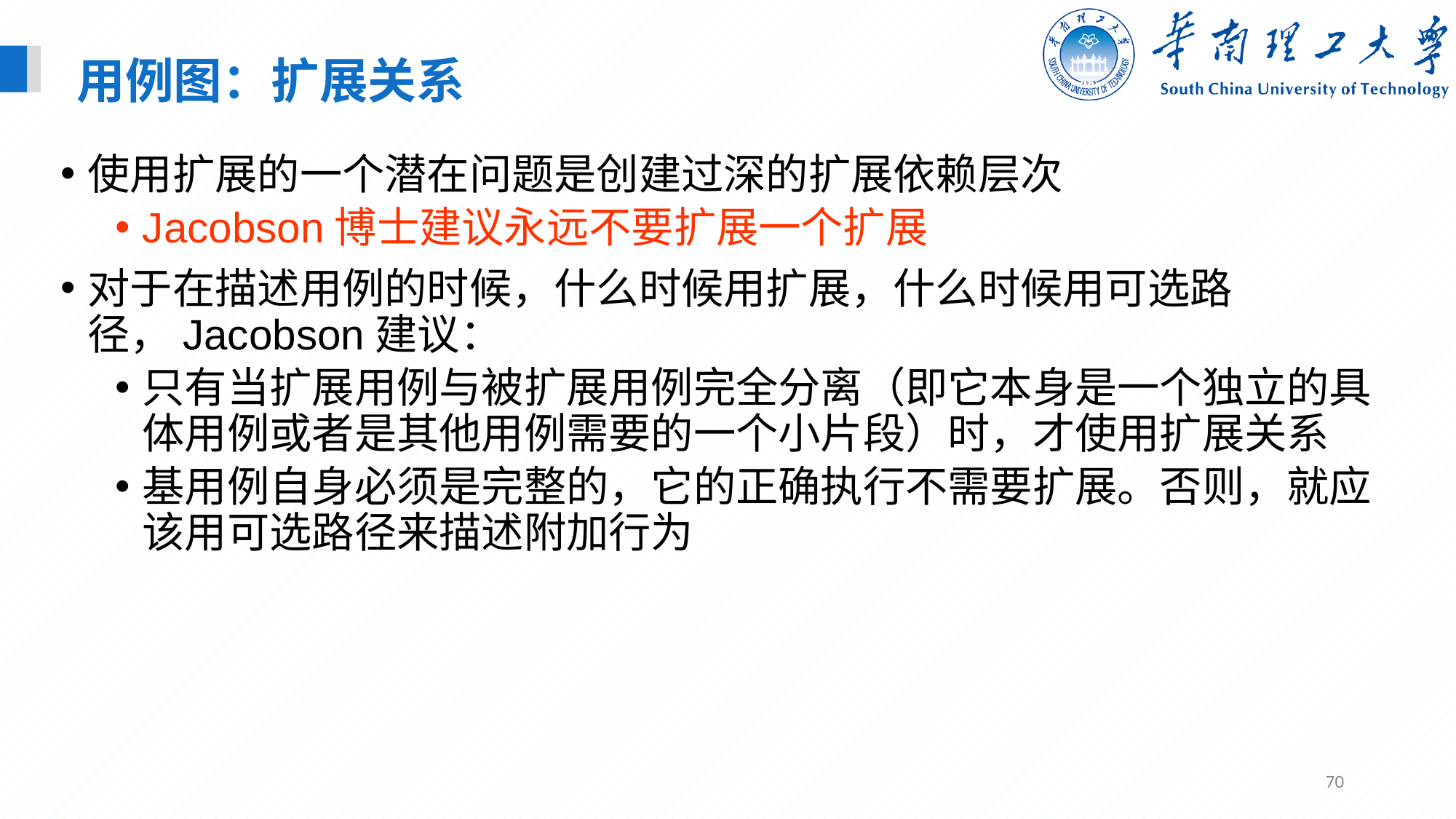

用例图：扩展关系
使用扩展的一个潜在问题是创建过深的扩展依赖层次
Jacobson博士建议永远不要扩展一个扩展
对于在描述用例的时候，什么时候用扩展，什么时候用可选路径，Jacobson建议：
只有当扩展用例与被扩展用例完全分离（即它本身是一个独立的具体用例或者是其他用例需要的一个小片段）时，才使用扩展关系
基用例自身必须是完整的，它的正确执行不需要扩展。否则，就应该用可选路径来描述附加行为
70